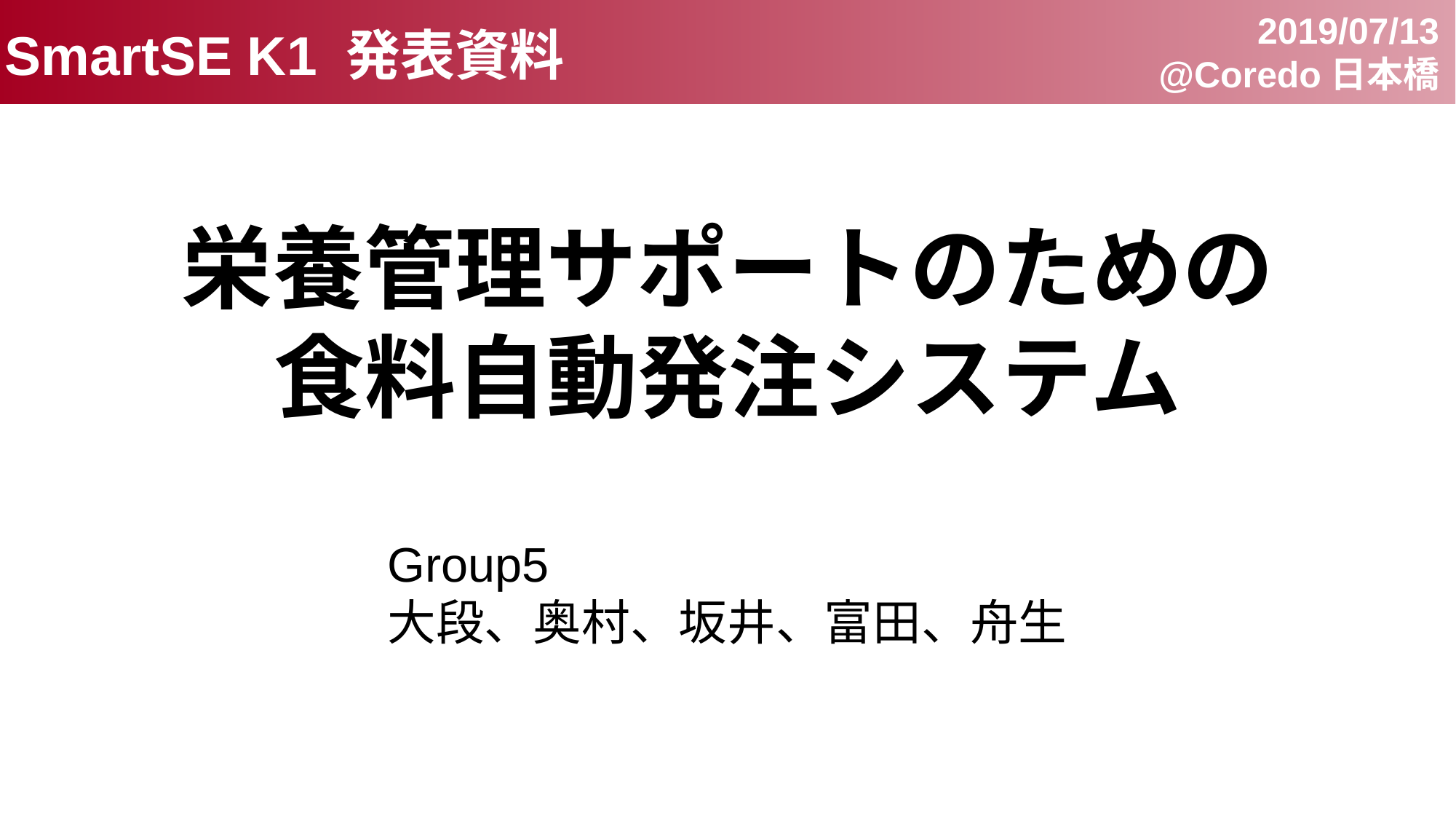

2019/07/13
@Coredo日本橋
SmartSE K1 発表資料
栄養管理サポートのための
食料自動発注システム
Group5
大段、奥村、坂井、富田、舟生